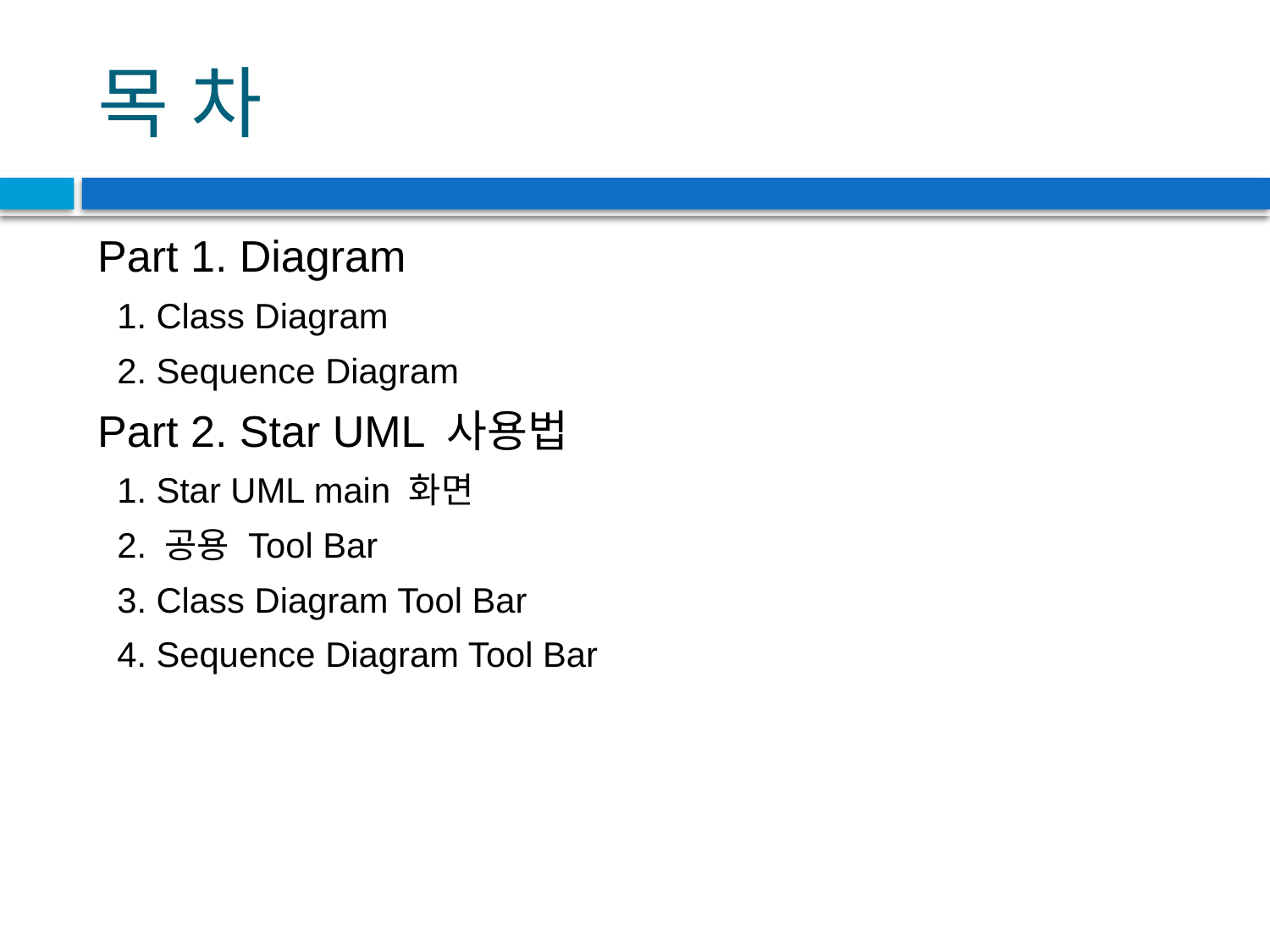

# 목 차
Part 1. Diagram
  1. Class Diagram
  2. Sequence Diagram
Part 2. Star UML 사용법
  1. Star UML main 화면
  2. 공용 Tool Bar
  3. Class Diagram Tool Bar
  4. Sequence Diagram Tool Bar